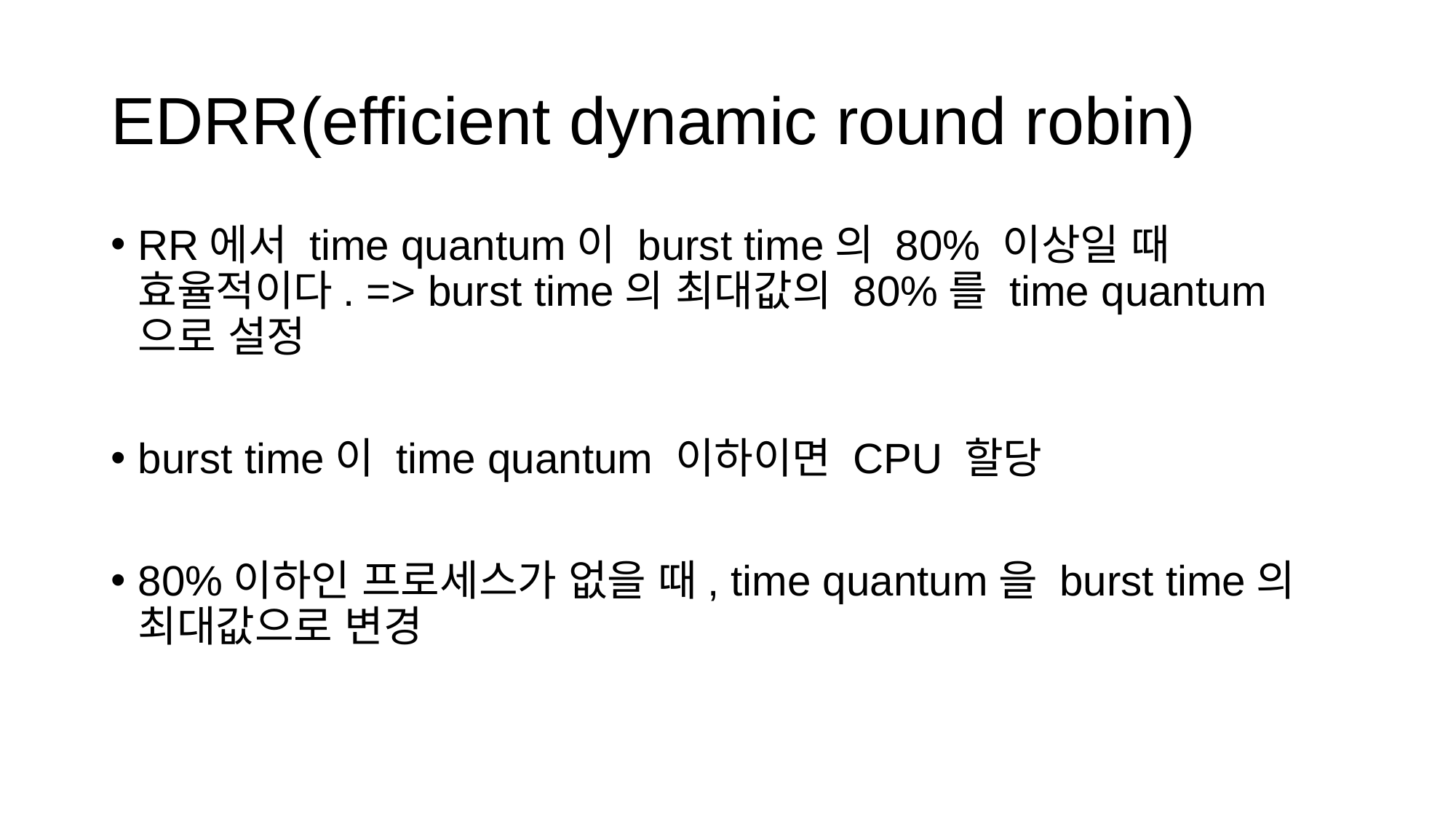

# EDRR(efficient dynamic round robin)
RR에서 time quantum이 burst time의 80% 이상일 때 효율적이다. => burst time의 최대값의 80%를 time quantum으로 설정

burst time이 time quantum 이하이면 CPU 할당

80%이하인 프로세스가 없을 때, time quantum을 burst time의 최대값으로 변경